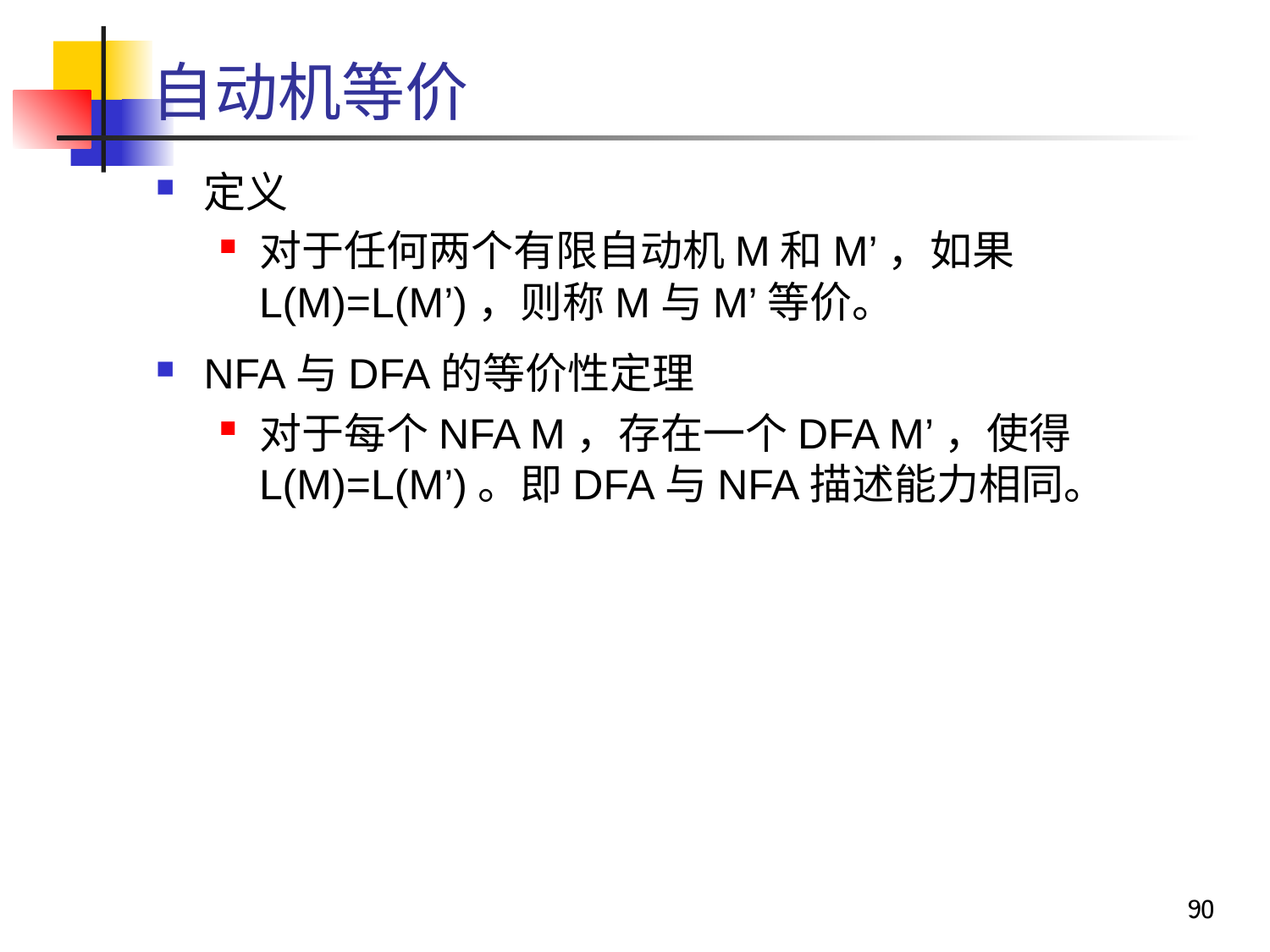

# 自动机等价
定义
对于任何两个有限自动机M和M’，如果L(M)=L(M’)，则称M与M’等价。
NFA与DFA的等价性定理
对于每个NFA M，存在一个DFA M’，使得 L(M)=L(M’)。即DFA与NFA描述能力相同。

90